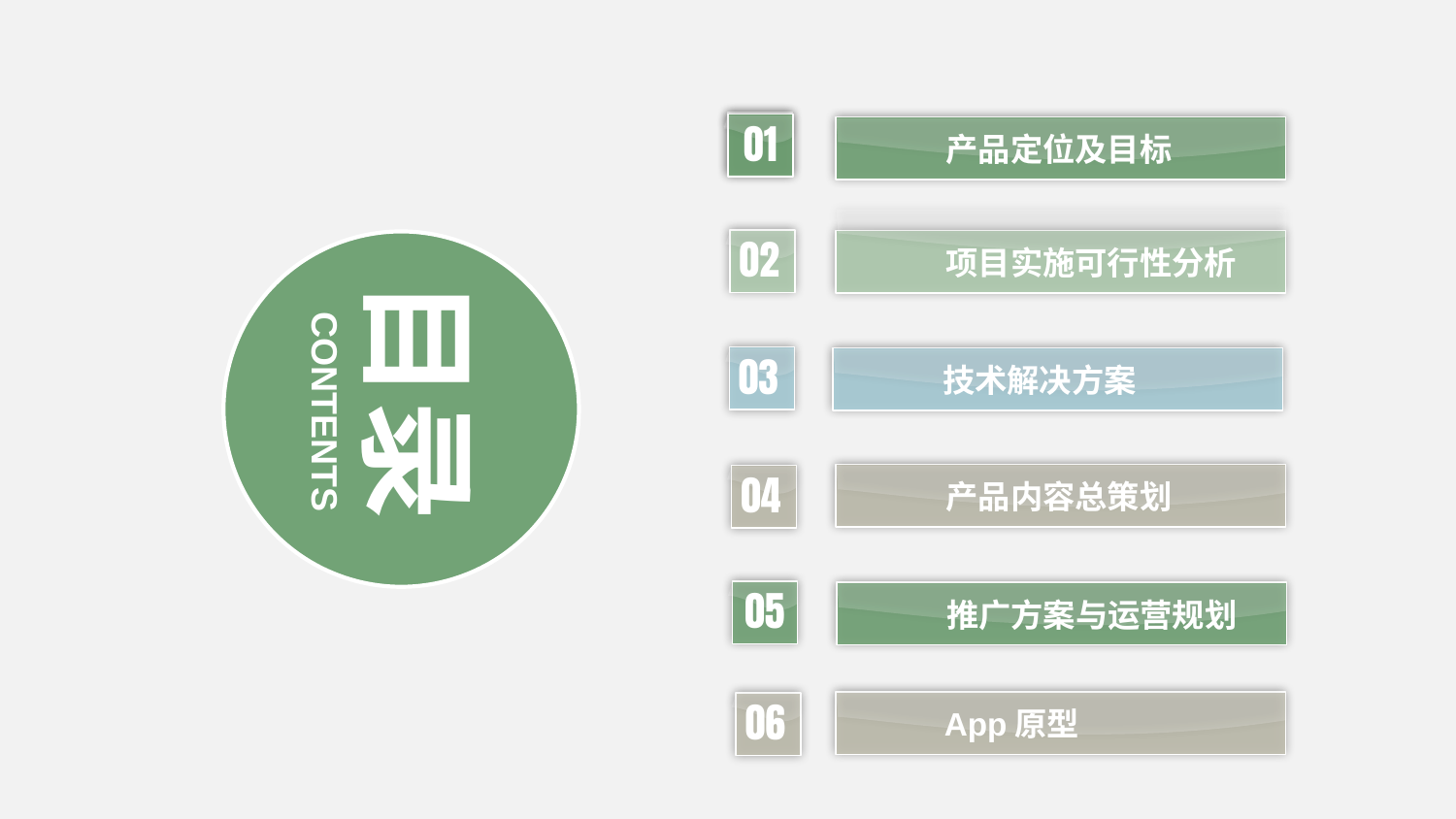

01

01

产品定位及目标
目录

项目实施可行性分析
02

03

技术解决方案
CONTENTS

产品内容总策划
04

05

推广方案与运营规划

App原型
06